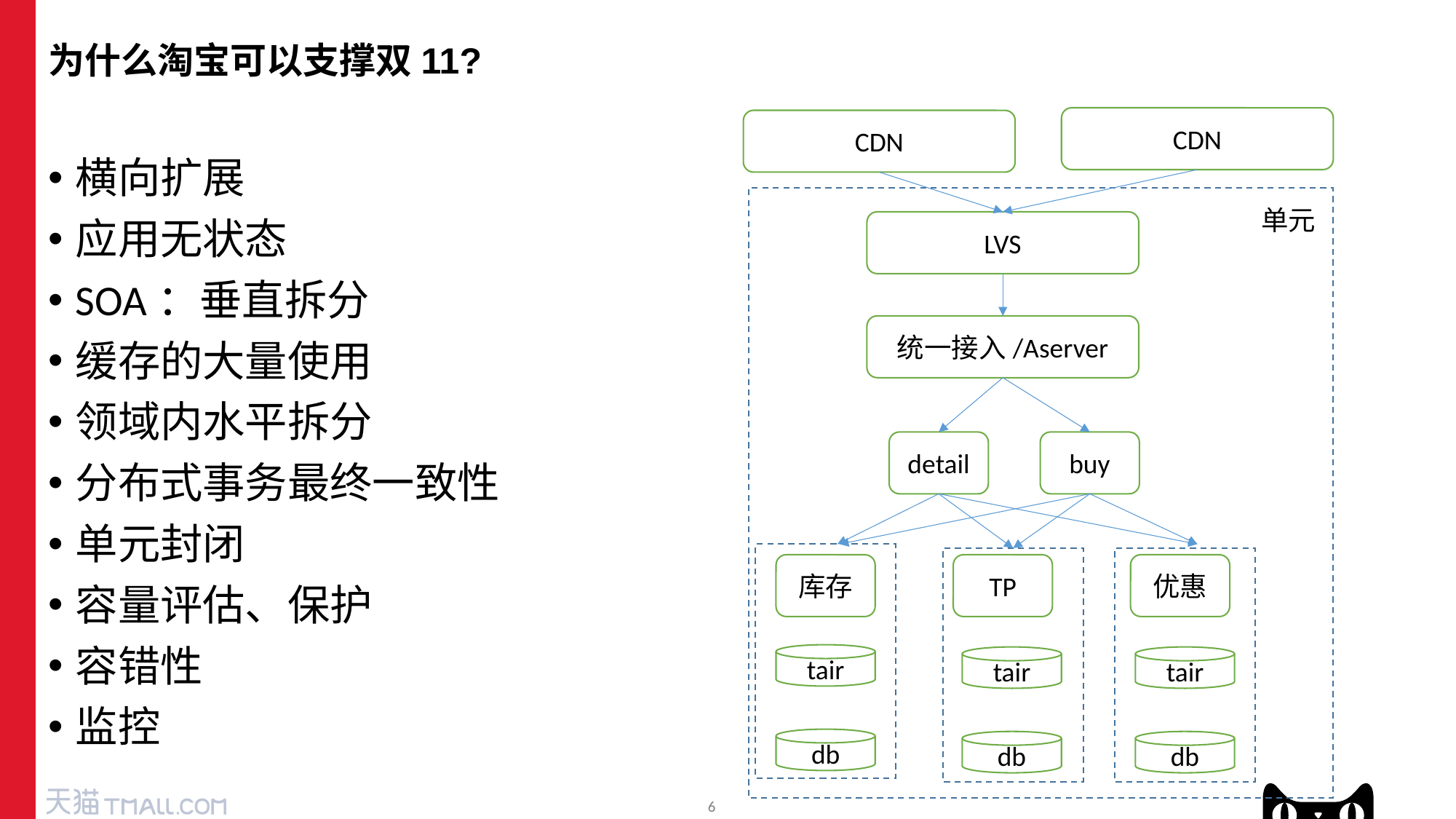

# 为什么淘宝可以支撑双11?
CDN
CDN

横向扩展
应用无状态
SOA：垂直拆分
缓存的大量使用
领域内水平拆分
分布式事务最终一致性
单元封闭
容量评估、保护
容错性
监控

单元
LVS
统一接入/Aserver
detail
buy

TP
优惠
库存
tair
tair
tair
db
db
db